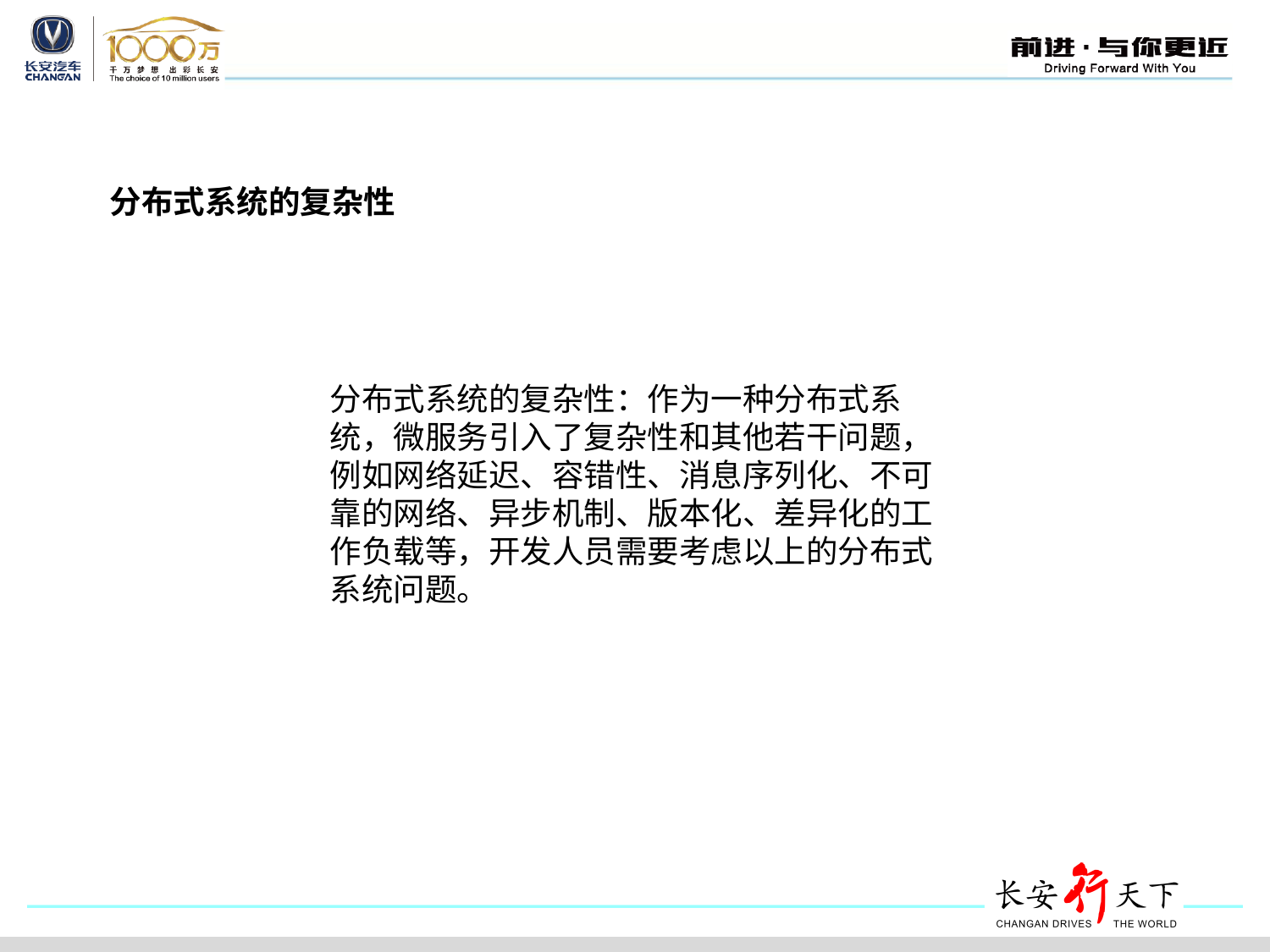

分布式系统的复杂性

分布式系统的复杂性：作为一种分布式系统，微服务引入了复杂性和其他若干问题，例如网络延迟、容错性、消息序列化、不可靠的网络、异步机制、版本化、差异化的工作负载等，开发人员需要考虑以上的分布式系统问题。